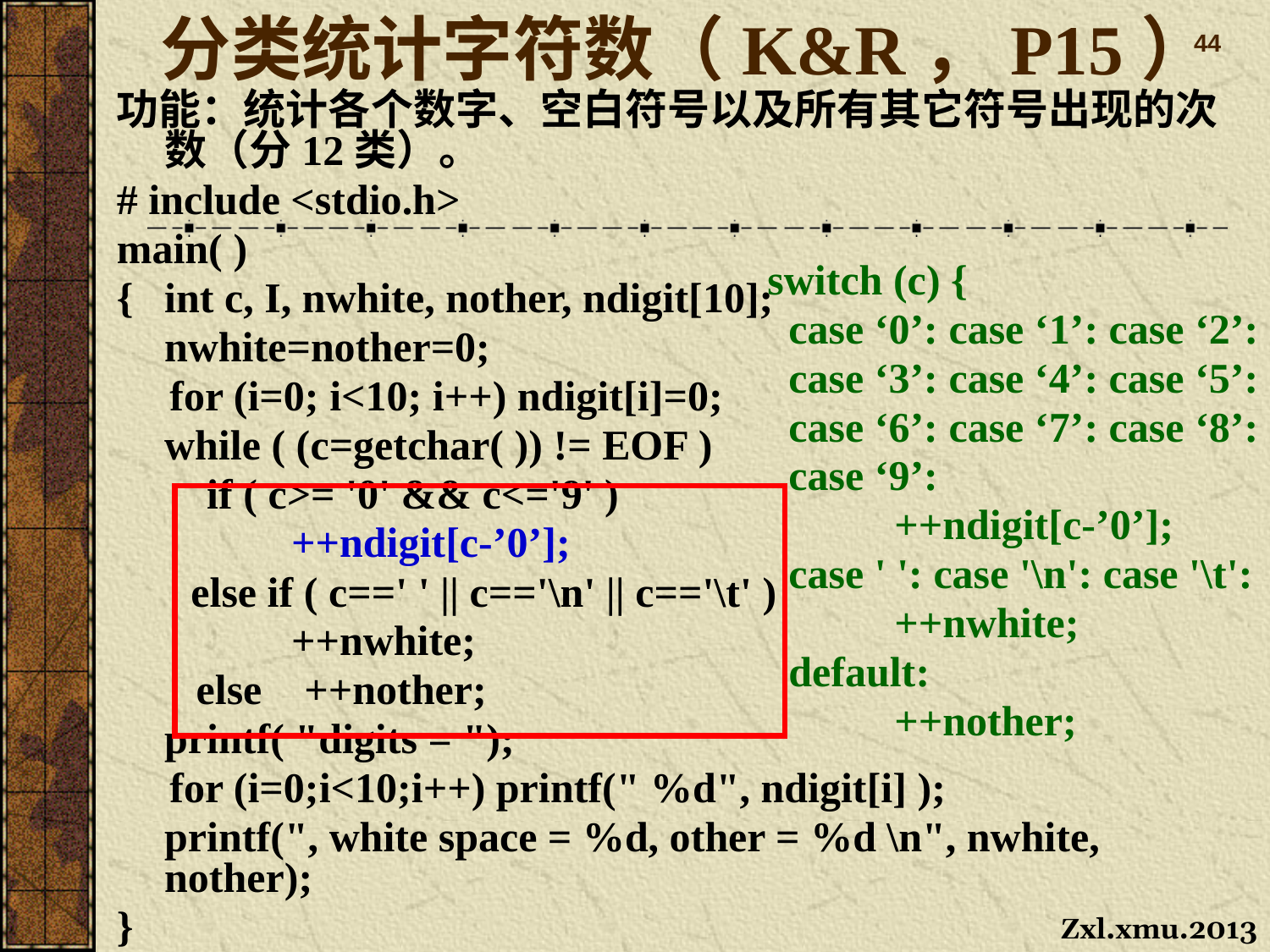

44
# 分类统计字符数（K&R，P15）
功能：统计各个数字、空白符号以及所有其它符号出现的次数（分12类）。
# include <stdio.h>
main( )
{	int c, I, nwhite, nother, ndigit[10];
	nwhite=nother=0;
     for (i=0; i<10; i++) ndigit[i]=0;
	while ( (c=getchar( )) != EOF )
	    if ( c>= '0' && c<='9' )
		++ndigit[c-’0’];
       else if ( c==' ' || c=='\n' || c=='\t' )
		++nwhite;
	   else    ++nother;
	printf( "digits = ");
     for (i=0;i<10;i++) printf(" %d", ndigit[i] );
	printf(", white space = %d, other = %d \n", nwhite, nother);
}
switch (c) {
  case ‘0’: case ‘1’: case ‘2’:
  case ‘3’: case ‘4’: case ‘5’:
  case ‘6’: case ‘7’: case ‘8’:
  case ‘9’:
	++ndigit[c-’0’];
  case ' ': case '\n': case '\t':
	++nwhite;
  default:
            ++nother;